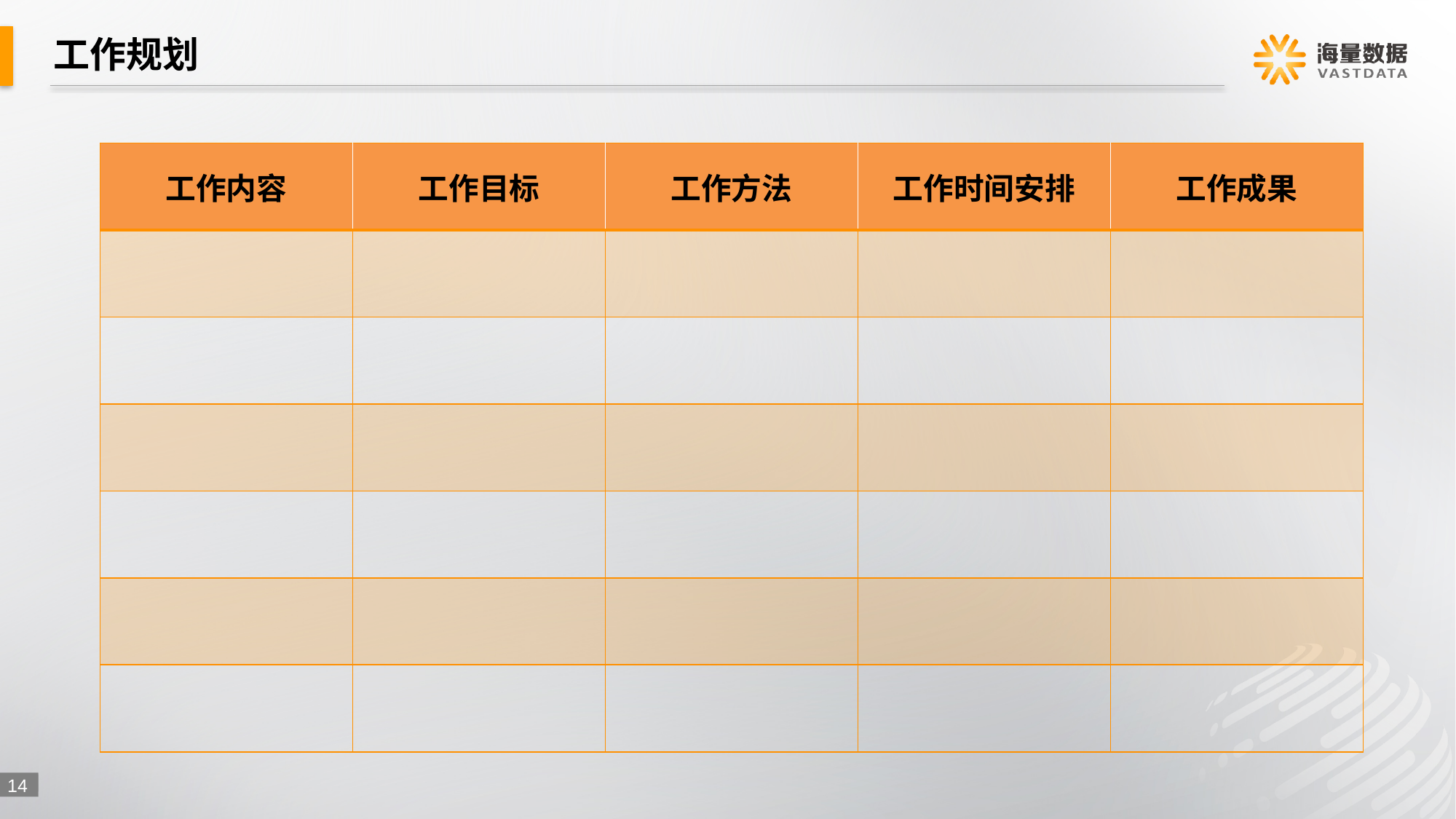

# 工作规划
| 工作内容 | 工作目标 | 工作方法 | 工作时间安排 | 工作成果 |
| --- | --- | --- | --- | --- |
|  |  |  |  |  |
|  |  |  |  |  |
|  |  |  |  |  |
|  |  |  |  |  |
|  |  |  |  |  |
|  |  |  |  |  |